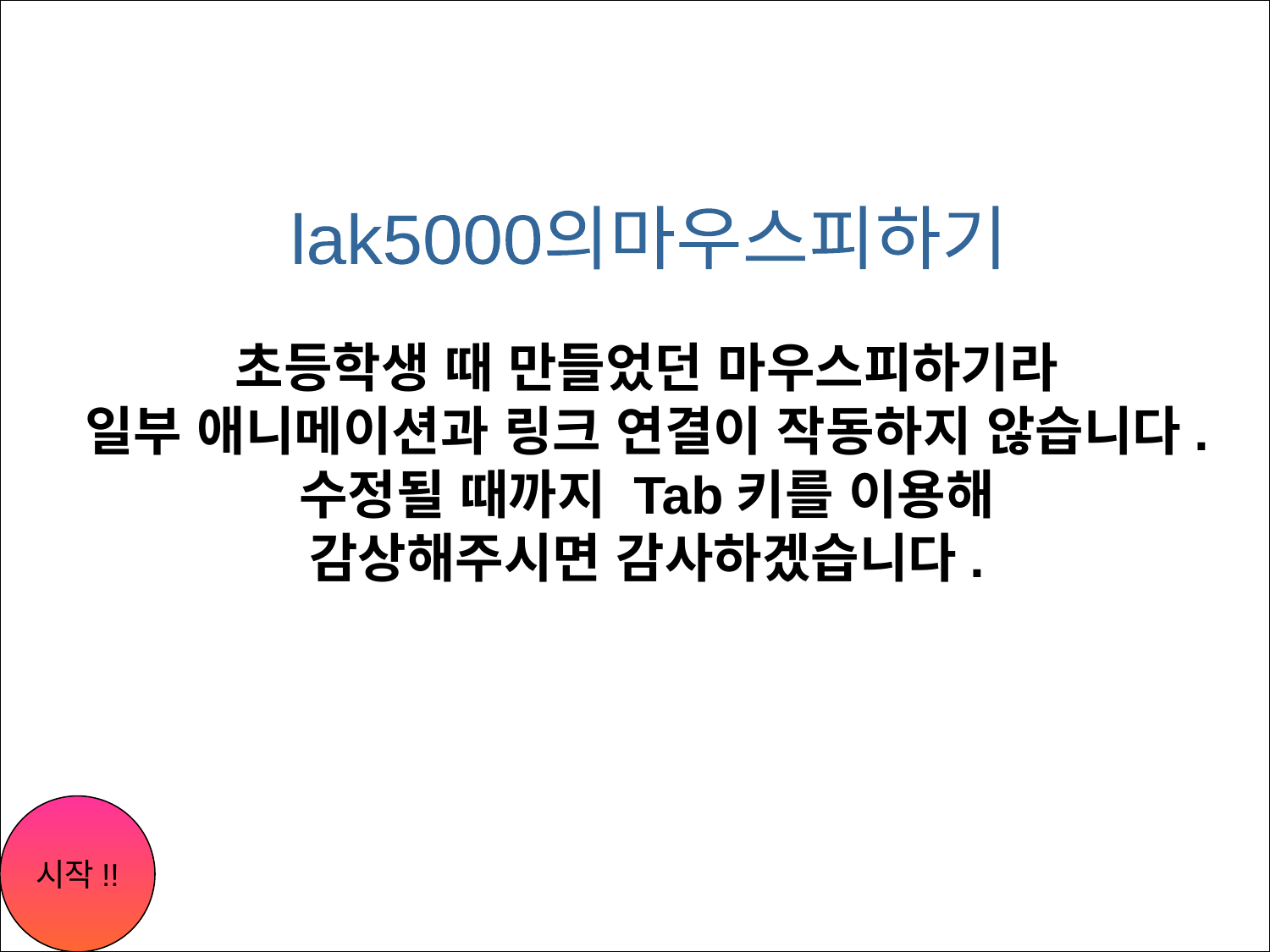

lak5000의마우스피하기
#
초등학생 때 만들었던 마우스피하기라
일부 애니메이션과 링크 연결이 작동하지 않습니다.
수정될 때까지 Tab키를 이용해
감상해주시면 감사하겠습니다.

시작!!